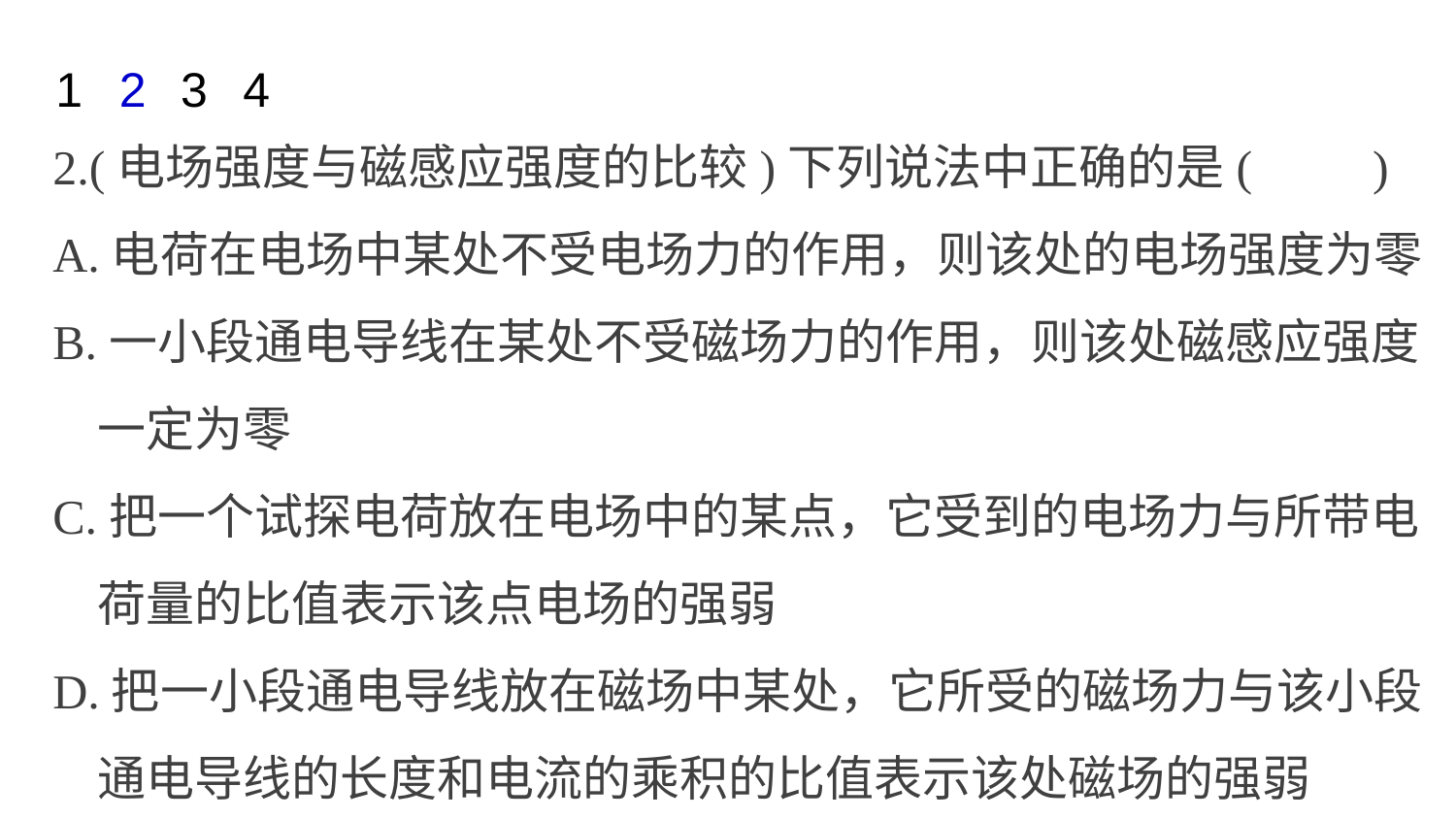

1
2
3
4
2.(电场强度与磁感应强度的比较)下列说法中正确的是(　　)
A.电荷在电场中某处不受电场力的作用，则该处的电场强度为零
B.一小段通电导线在某处不受磁场力的作用，则该处磁感应强度
   一定为零
C.把一个试探电荷放在电场中的某点，它受到的电场力与所带电
   荷量的比值表示该点电场的强弱
D.把一小段通电导线放在磁场中某处，它所受的磁场力与该小段
   通电导线的长度和电流的乘积的比值表示该处磁场的强弱